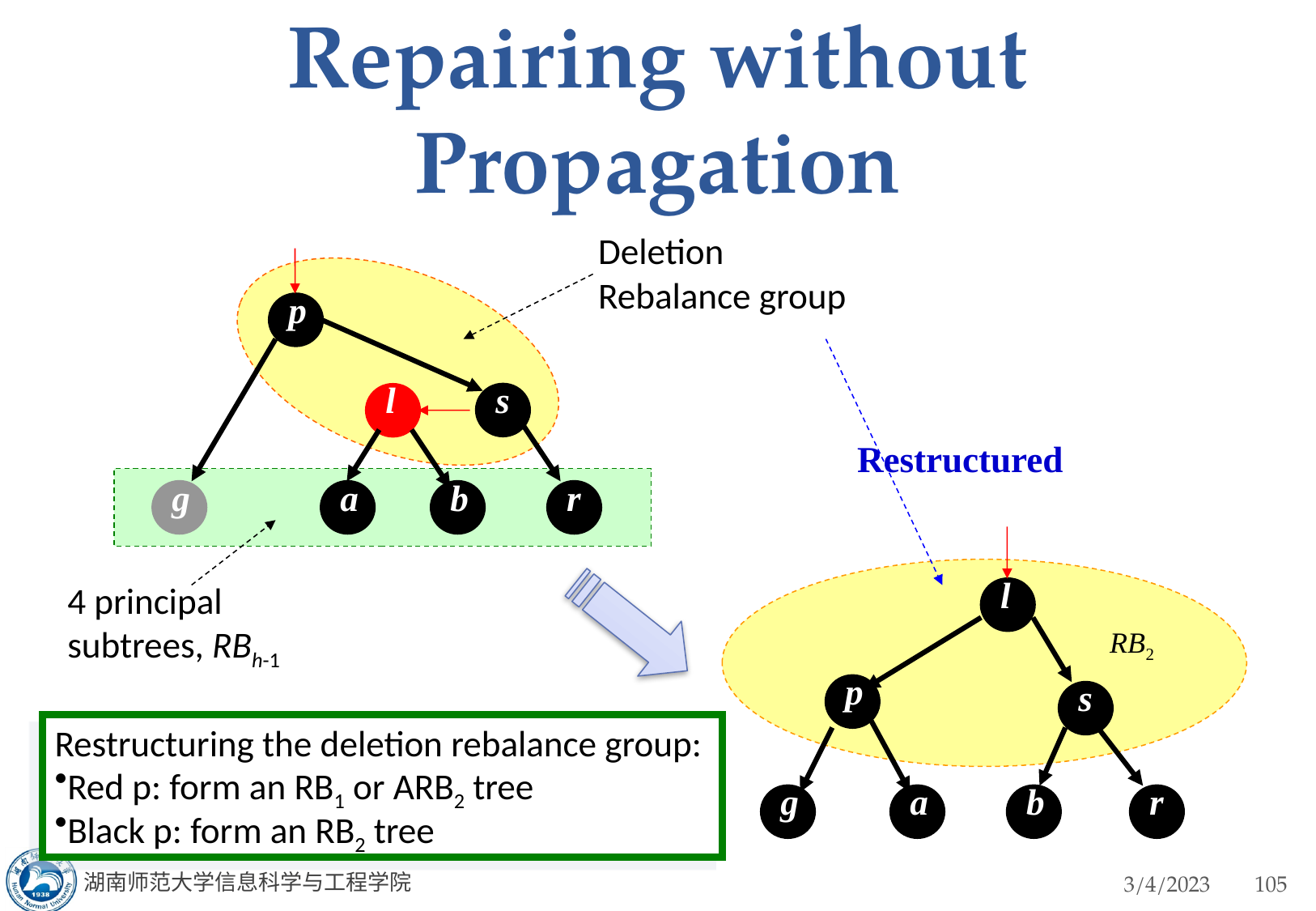

# Repairing without Propagation
Deletion Rebalance group

p

l
s

Restructured

g
a
b
r

l
4 principal subtrees, RBh-1

RB2
p
s

Restructuring the deletion rebalance group:
Red p: form an RB1 or ARB2 tree
Black p: form an RB2 tree

g

a

b

r

湖南师范大学信息科学与工程学院
3/4/2023
105